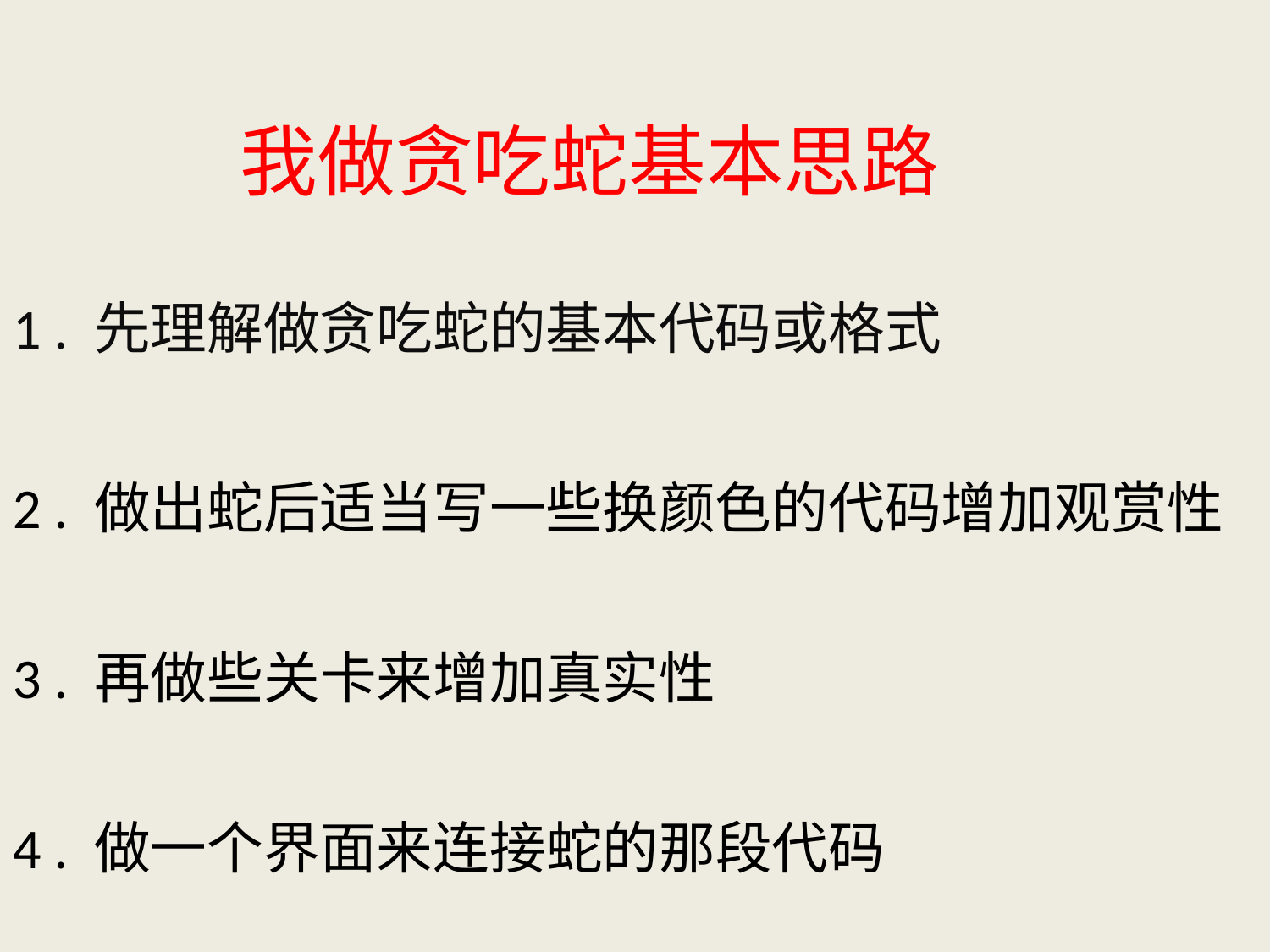

我做贪吃蛇基本思路
1 . 先理解做贪吃蛇的基本代码或格式
2 . 做出蛇后适当写一些换颜色的代码增加观赏性
3 . 再做些关卡来增加真实性
4 . 做一个界面来连接蛇的那段代码